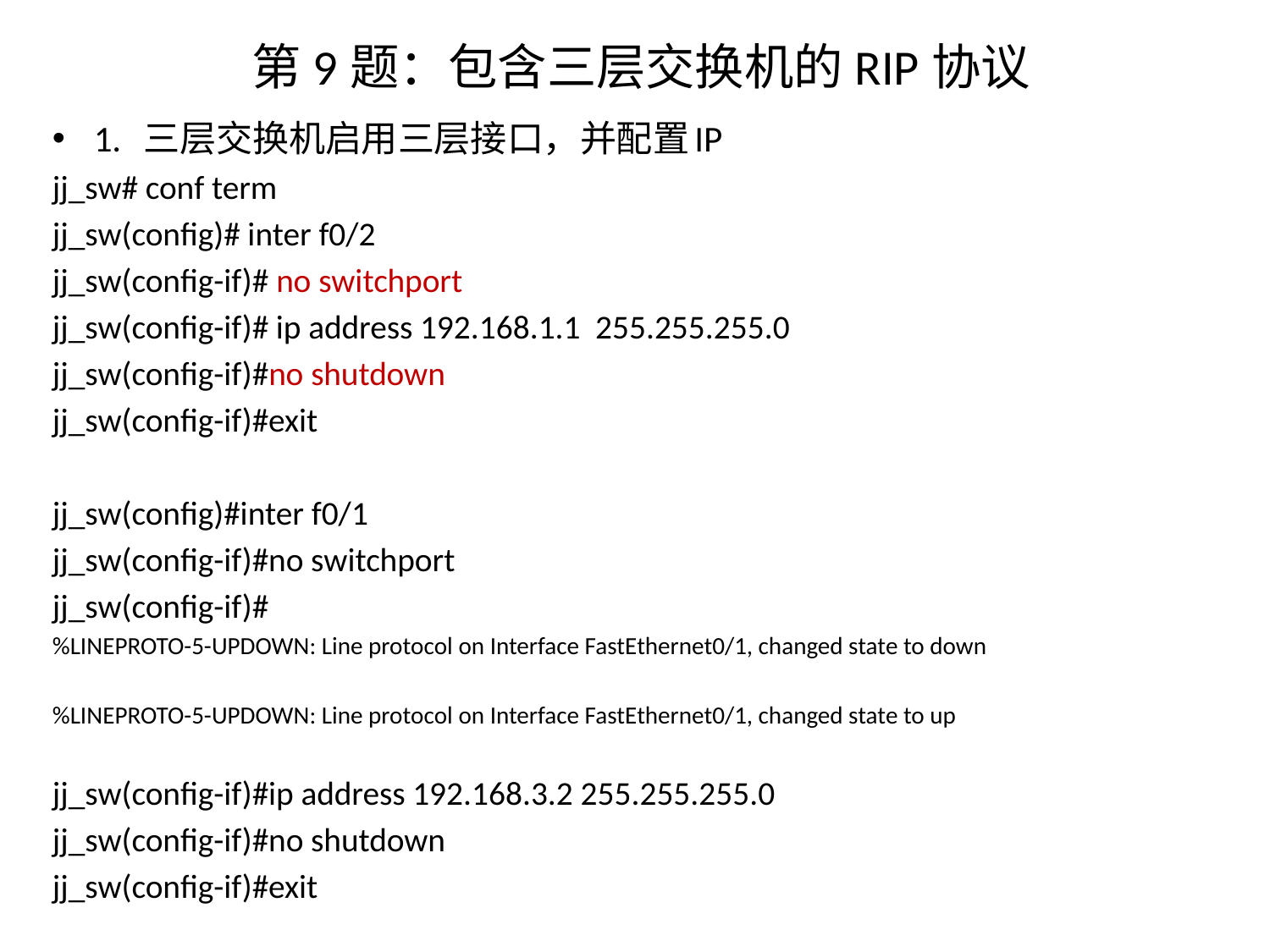

# 第9题：包含三层交换机的RIP协议
1.  三层交换机启用三层接口，并配置IP
jj_sw# conf term
jj_sw(config)# inter f0/2
jj_sw(config-if)# no switchport
jj_sw(config-if)# ip address 192.168.1.1  255.255.255.0
jj_sw(config-if)#no shutdown
jj_sw(config-if)#exit

jj_sw(config)#inter f0/1
jj_sw(config-if)#no switchport
jj_sw(config-if)#
%LINEPROTO-5-UPDOWN: Line protocol on Interface FastEthernet0/1, changed state to down

%LINEPROTO-5-UPDOWN: Line protocol on Interface FastEthernet0/1, changed state to up

jj_sw(config-if)#ip address 192.168.3.2 255.255.255.0
jj_sw(config-if)#no shutdown
jj_sw(config-if)#exit